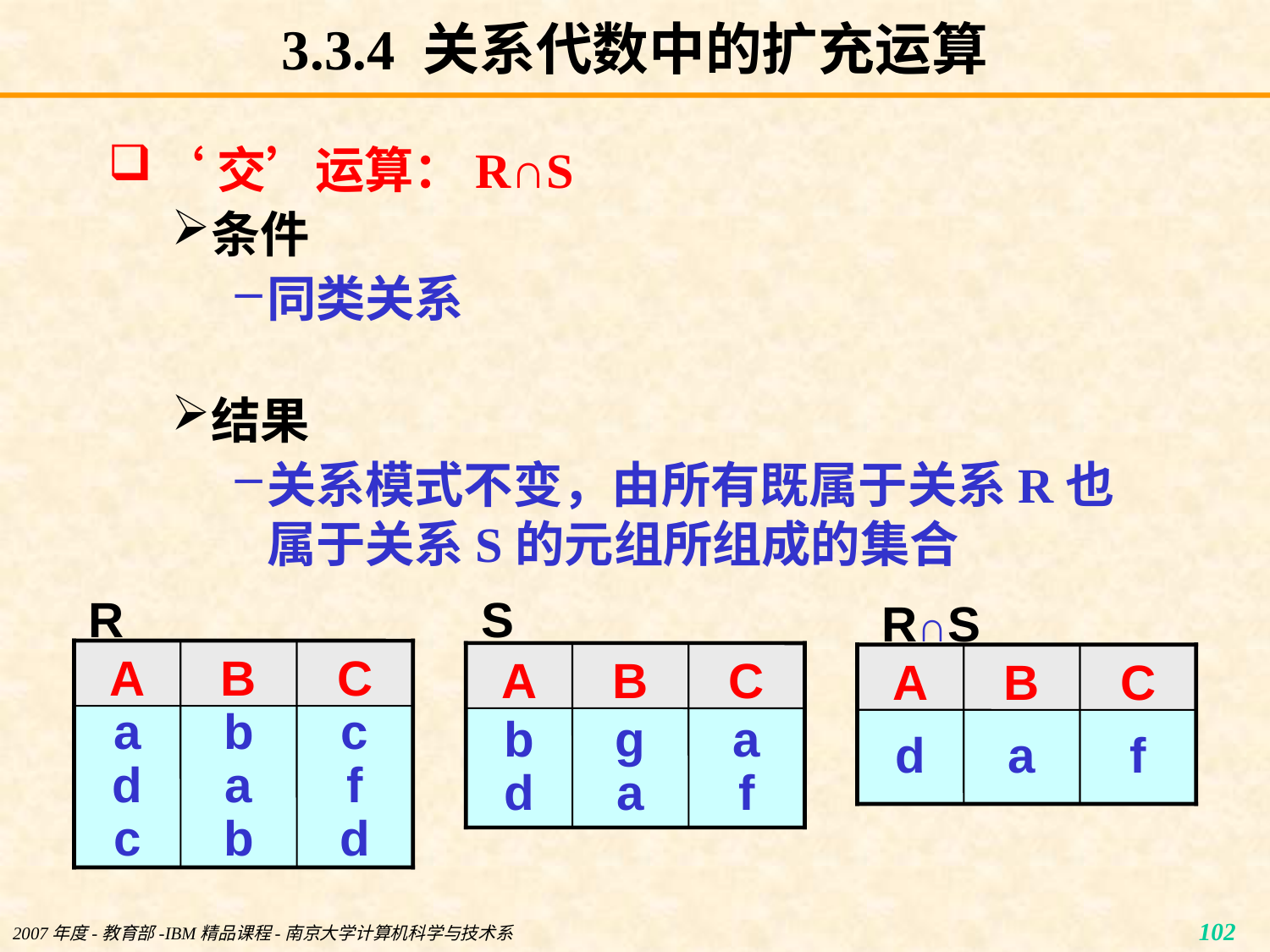

# 3.3.4 关系代数中的扩充运算
‘交’运算：R∩S
条件
同类关系

结果
关系模式不变，由所有既属于关系R也属于关系S的元组所组成的集合
R
S
R∩S
A

B

C

A

B

C

A

B
C
a
d
c

b
a
b
c
f
d
b
d

g
a
a
f
d

a
f

102
2007年度-教育部-IBM精品课程-南京大学计算机科学与技术系